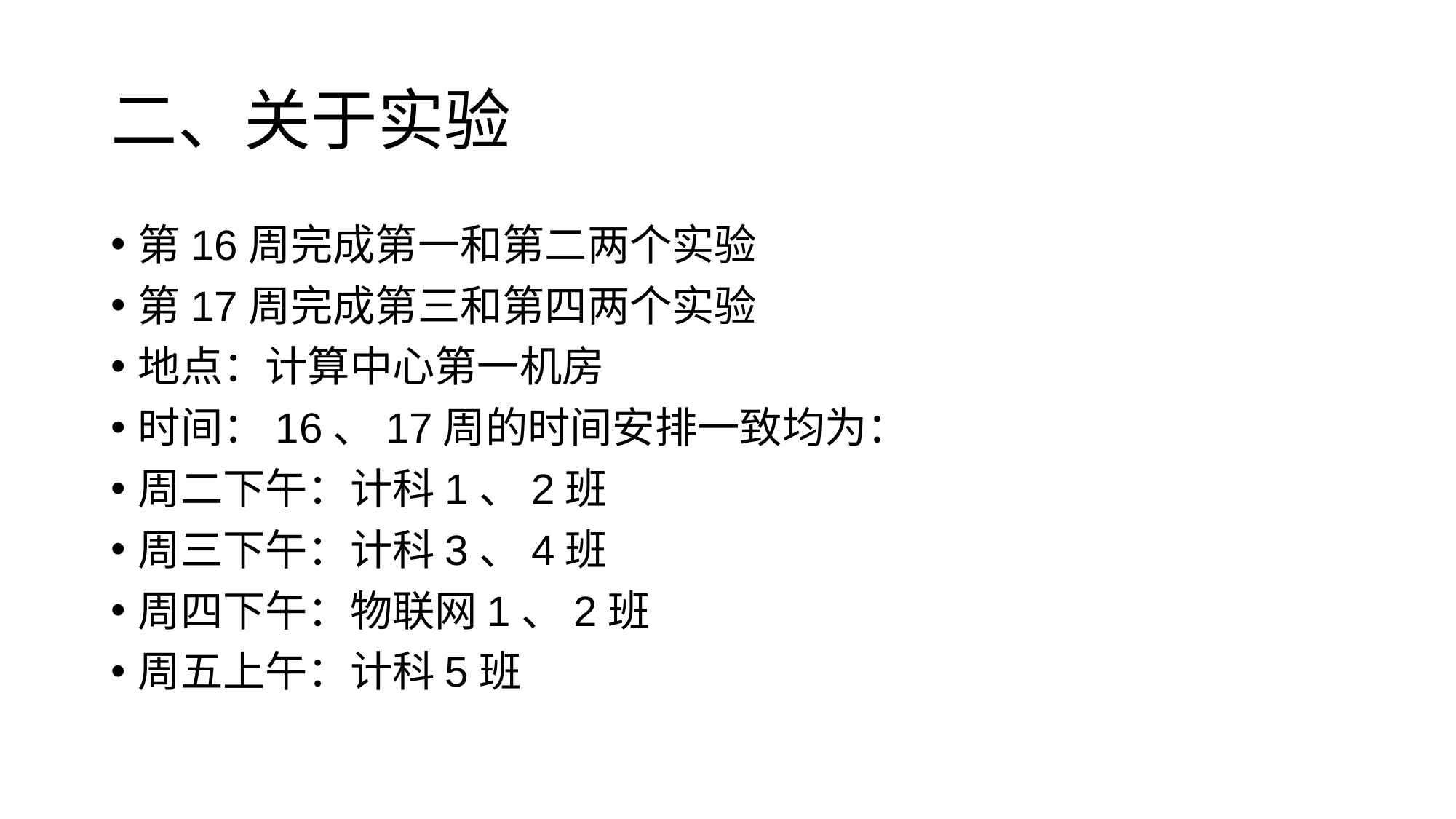

# 二、关于实验
第16周完成第一和第二两个实验
第17周完成第三和第四两个实验
地点：计算中心第一机房
时间：16、17周的时间安排一致均为：
周二下午：计科1、2班
周三下午：计科3、4班
周四下午：物联网1、2班
周五上午：计科5班